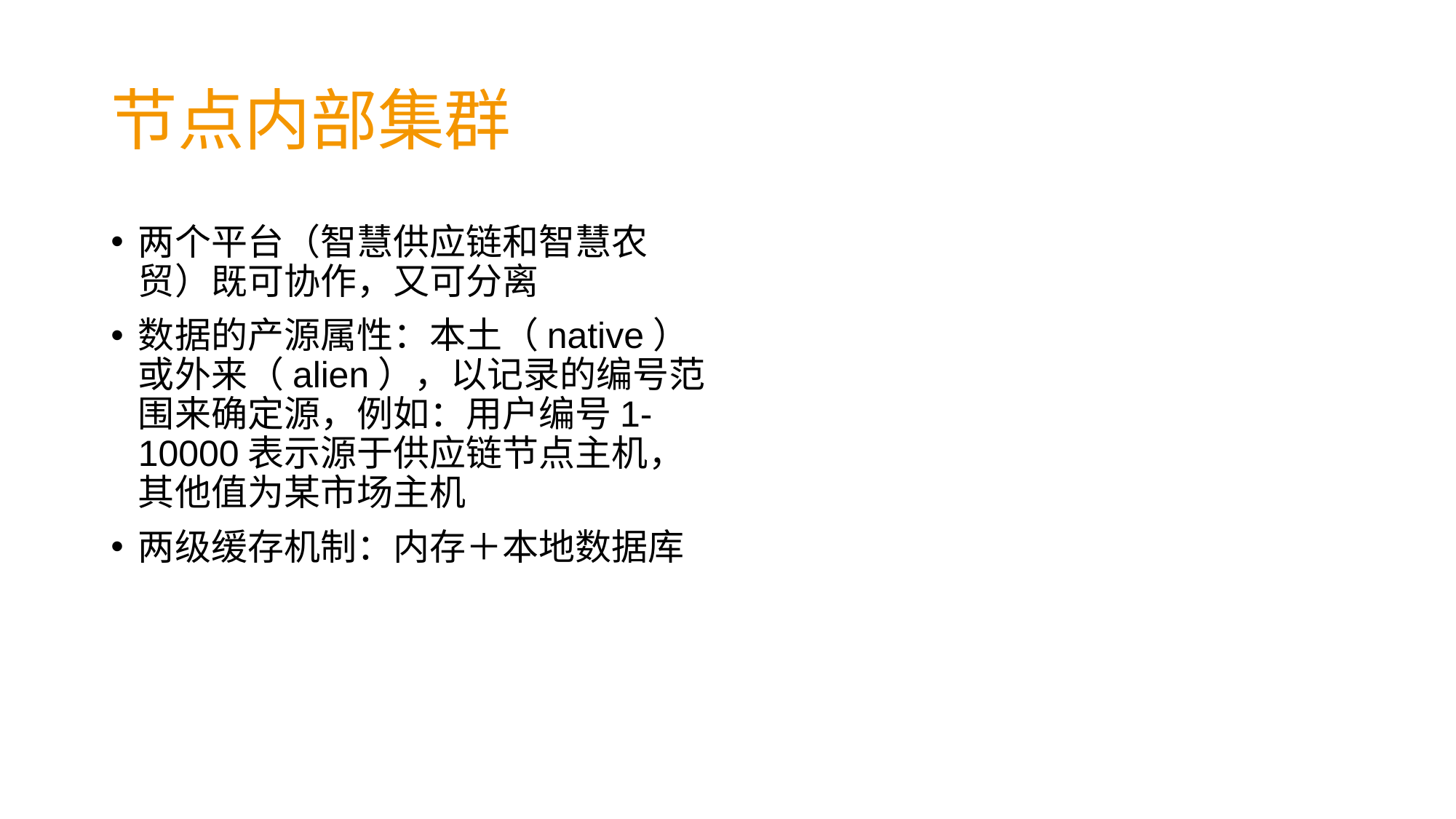

# 节点内部集群
两个平台（智慧供应链和智慧农贸）既可协作，又可分离
数据的产源属性：本土（native）或外来（alien），以记录的编号范围来确定源，例如：用户编号1-10000表示源于供应链节点主机，其他值为某市场主机
两级缓存机制：内存＋本地数据库